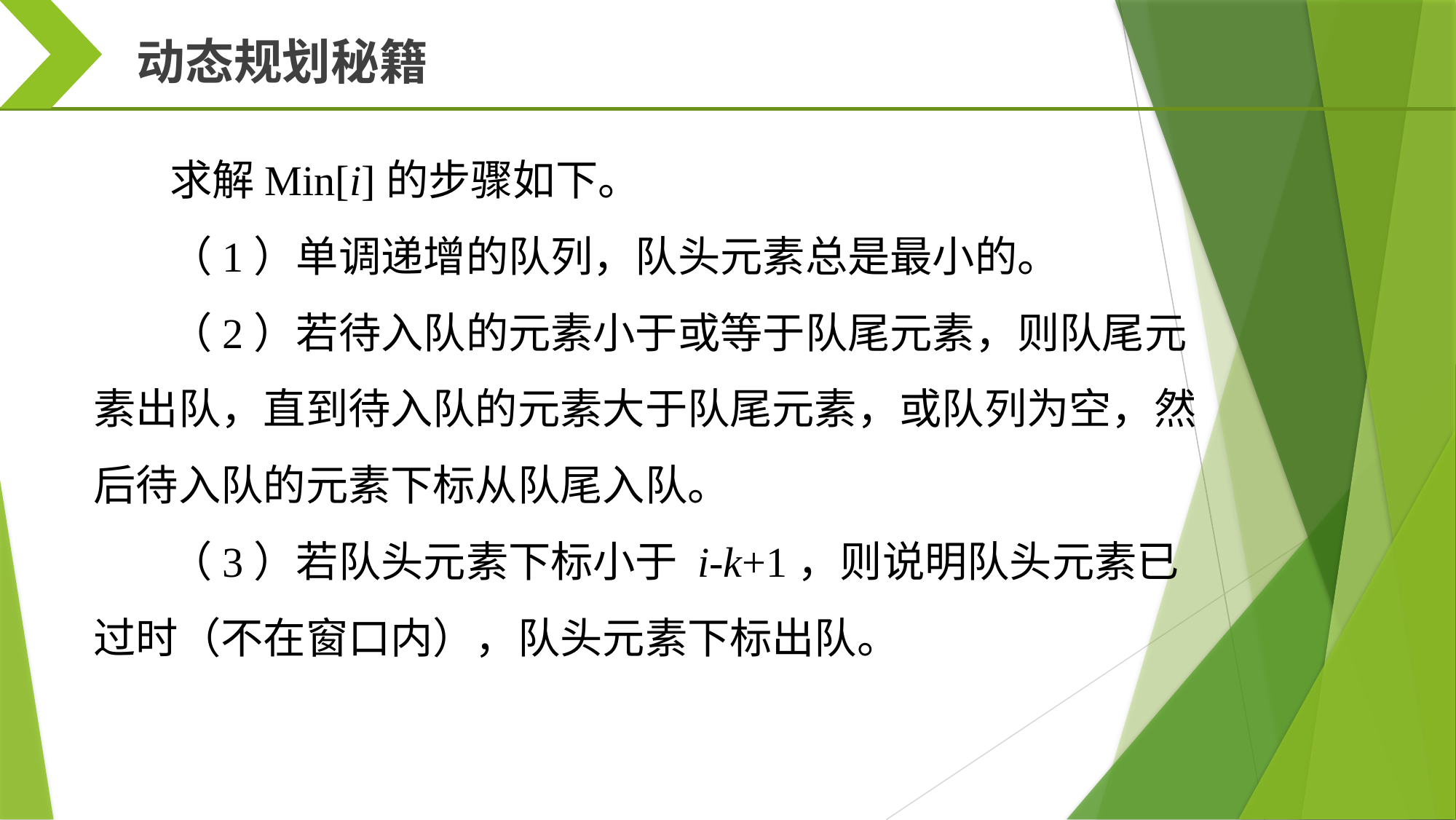

动态规划秘籍
求解Min[i]的步骤如下。
（1）单调递增的队列，队头元素总是最小的。
（2）若待入队的元素小于或等于队尾元素，则队尾元素出队，直到待入队的元素大于队尾元素，或队列为空，然后待入队的元素下标从队尾入队。
（3）若队头元素下标小于 i-k+1，则说明队头元素已过时（不在窗口内），队头元素下标出队。